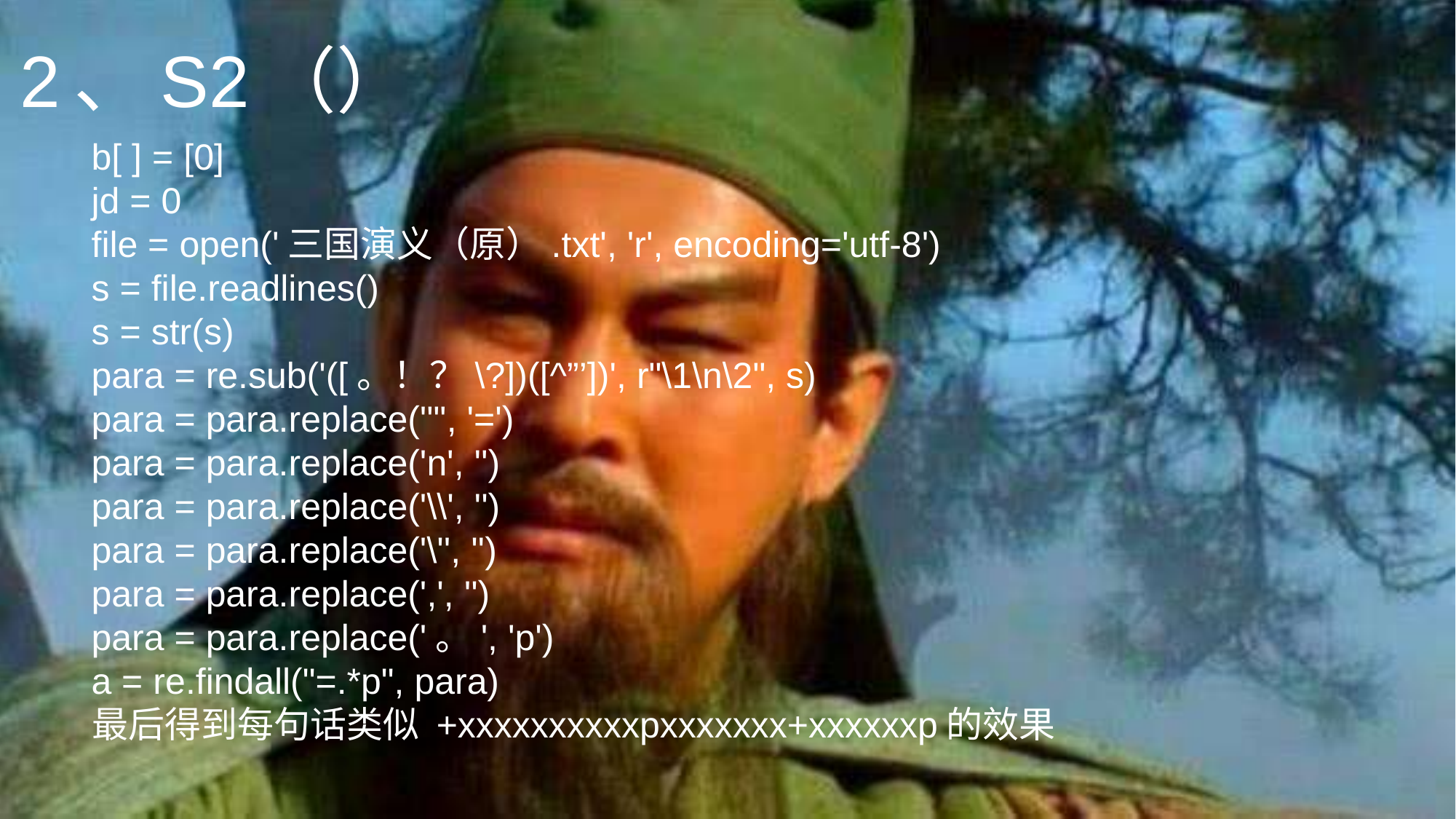

# 2、S2（）
    b[ ] = [0]
    jd = 0
    file = open('三国演义（原）.txt', 'r', encoding='utf-8')
    s = file.readlines()
    s = str(s)
    para = re.sub('([。！？\?])([^”’])', r"\1\n\2", s)
    para = para.replace('"', '=')
    para = para.replace('n', '')
    para = para.replace('\\', '')
    para = para.replace('\'', '')
    para = para.replace(',', '')
    para = para.replace('。', 'p')
    a = re.findall("=.*p", para)
    最后得到每句话类似 +xxxxxxxxxxpxxxxxxx+xxxxxxp的效果